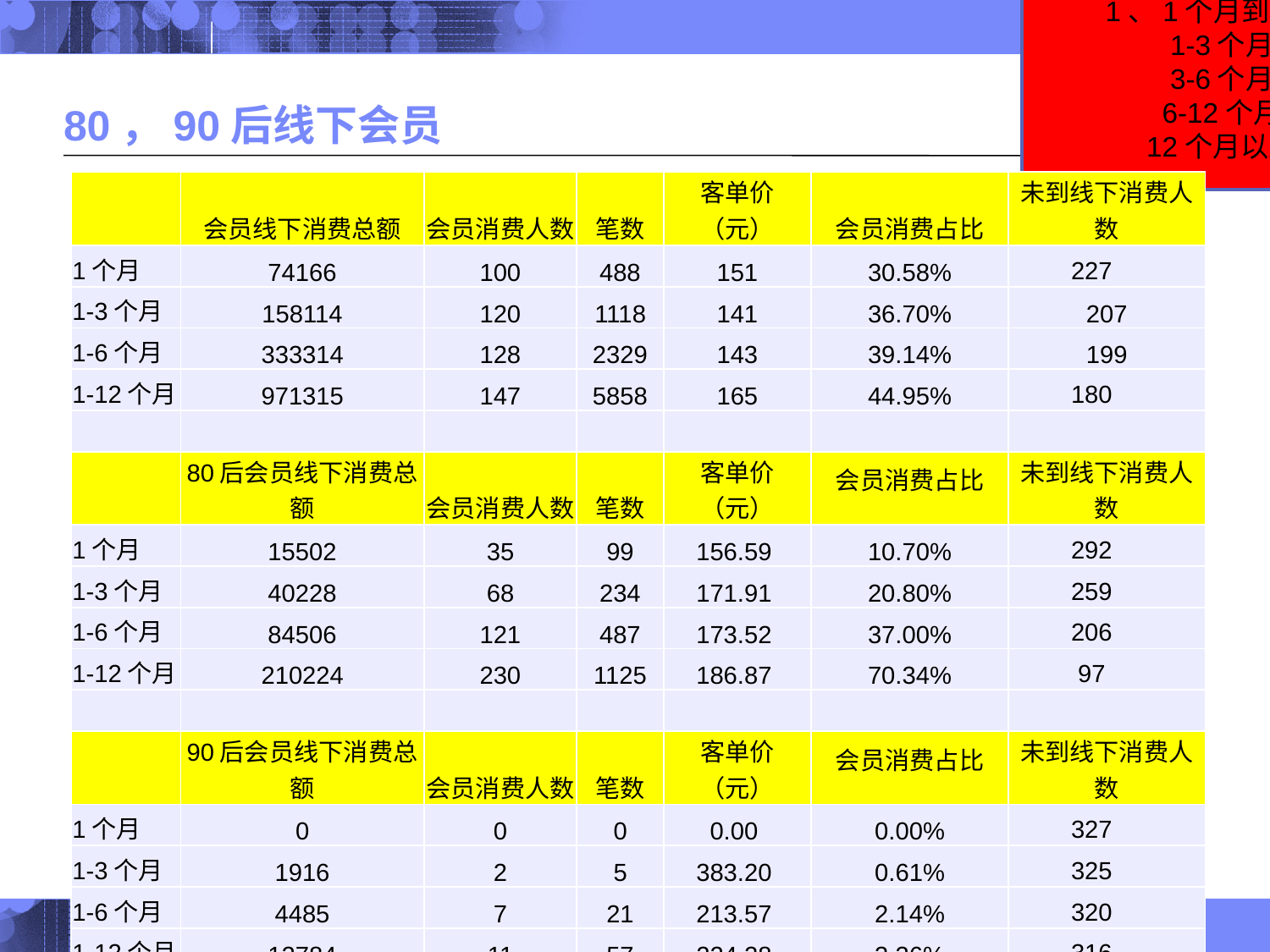

11、1个月到店销售
1-3个月
3-6个月
6-12个月
12个月以上
# 80，90后线下会员
|  | 会员线下消费总额 | 会员消费人数 | 笔数 | 客单价（元） | 会员消费占比 | 未到线下消费人数 |
| --- | --- | --- | --- | --- | --- | --- |
| 1个月 | 74166 | 100 | 488 | 151 | 30.58% | 227 |
| 1-3个月 | 158114 | 120 | 1118 | 141 | 36.70% | 207 |
| 1-6个月 | 333314 | 128 | 2329 | 143 | 39.14% | 199 |
| 1-12个月 | 971315 | 147 | 5858 | 165 | 44.95% | 180 |
|  |  |  |  |  |  |  |
|  | 80后会员线下消费总额 | 会员消费人数 | 笔数 | 客单价（元） | 会员消费占比 | 未到线下消费人数 |
| 1个月 | 15502 | 35 | 99 | 156.59 | 10.70% | 292 |
| 1-3个月 | 40228 | 68 | 234 | 171.91 | 20.80% | 259 |
| 1-6个月 | 84506 | 121 | 487 | 173.52 | 37.00% | 206 |
| 1-12个月 | 210224 | 230 | 1125 | 186.87 | 70.34% | 97 |
|  |  |  |  |  |  |  |
|  | 90后会员线下消费总额 | 会员消费人数 | 笔数 | 客单价（元） | 会员消费占比 | 未到线下消费人数 |
| 1个月 | 0 | 0 | 0 | 0.00 | 0.00% | 327 |
| 1-3个月 | 1916 | 2 | 5 | 383.20 | 0.61% | 325 |
| 1-6个月 | 4485 | 7 | 21 | 213.57 | 2.14% | 320 |
| 1-12个月 | 12784 | 11 | 57 | 224.28 | 3.36% | 316 |